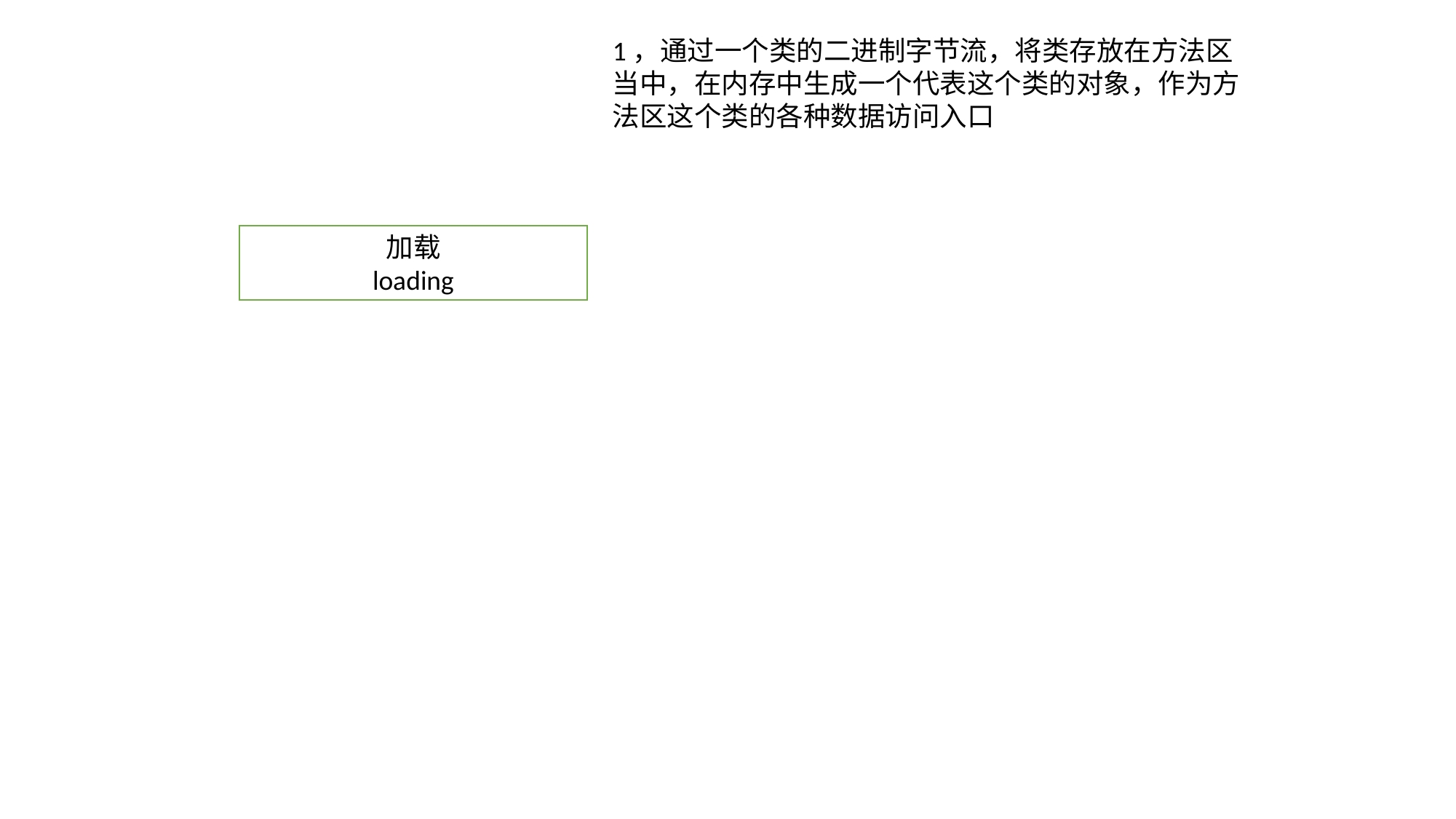

1，通过一个类的二进制字节流，将类存放在方法区当中，在内存中生成一个代表这个类的对象，作为方法区这个类的各种数据访问入口
加载
loading